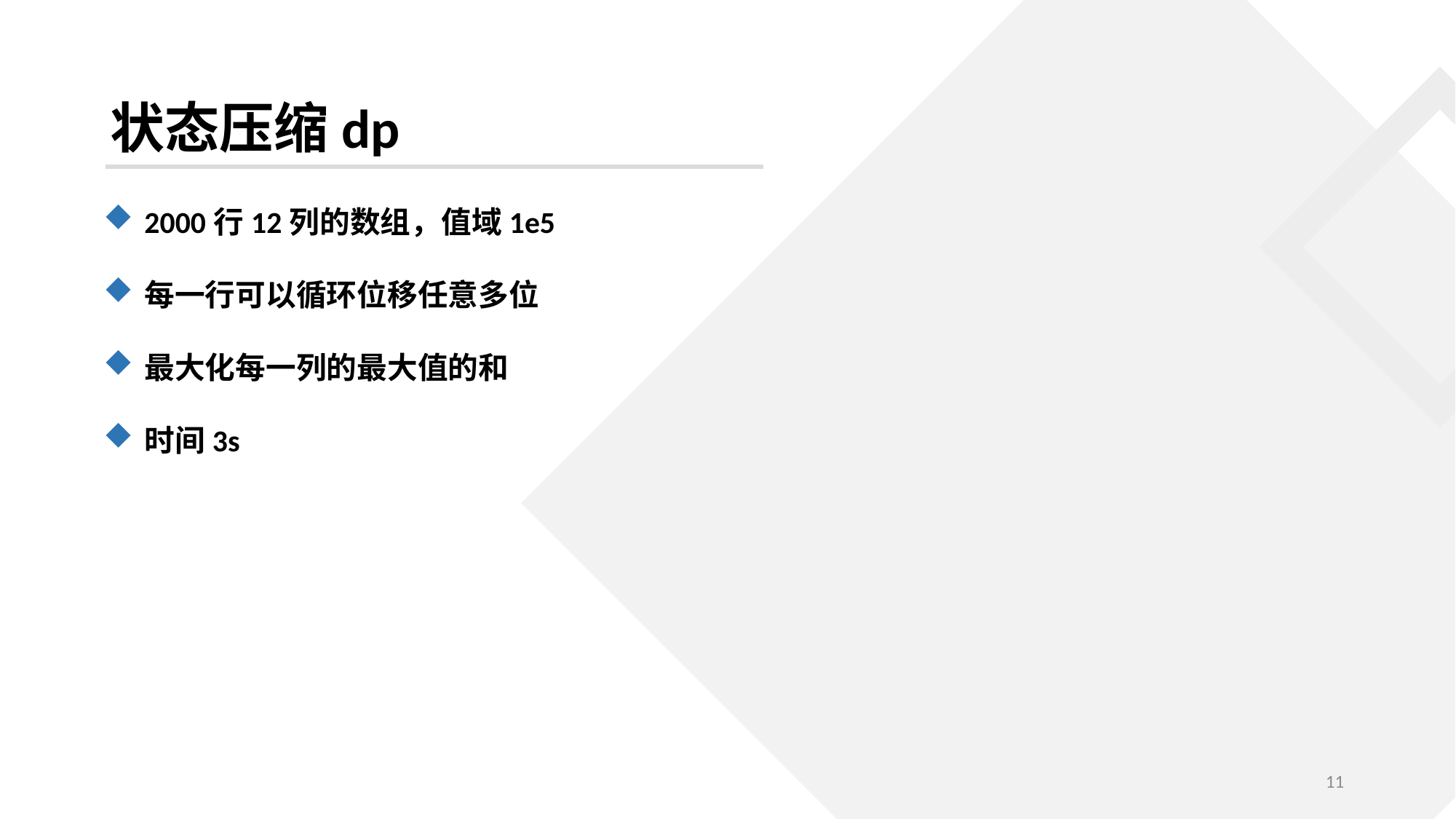

状态压缩dp
2000行12列的数组，值域1e5

每一行可以循环位移任意多位

最大化每一列的最大值的和

时间3s

11